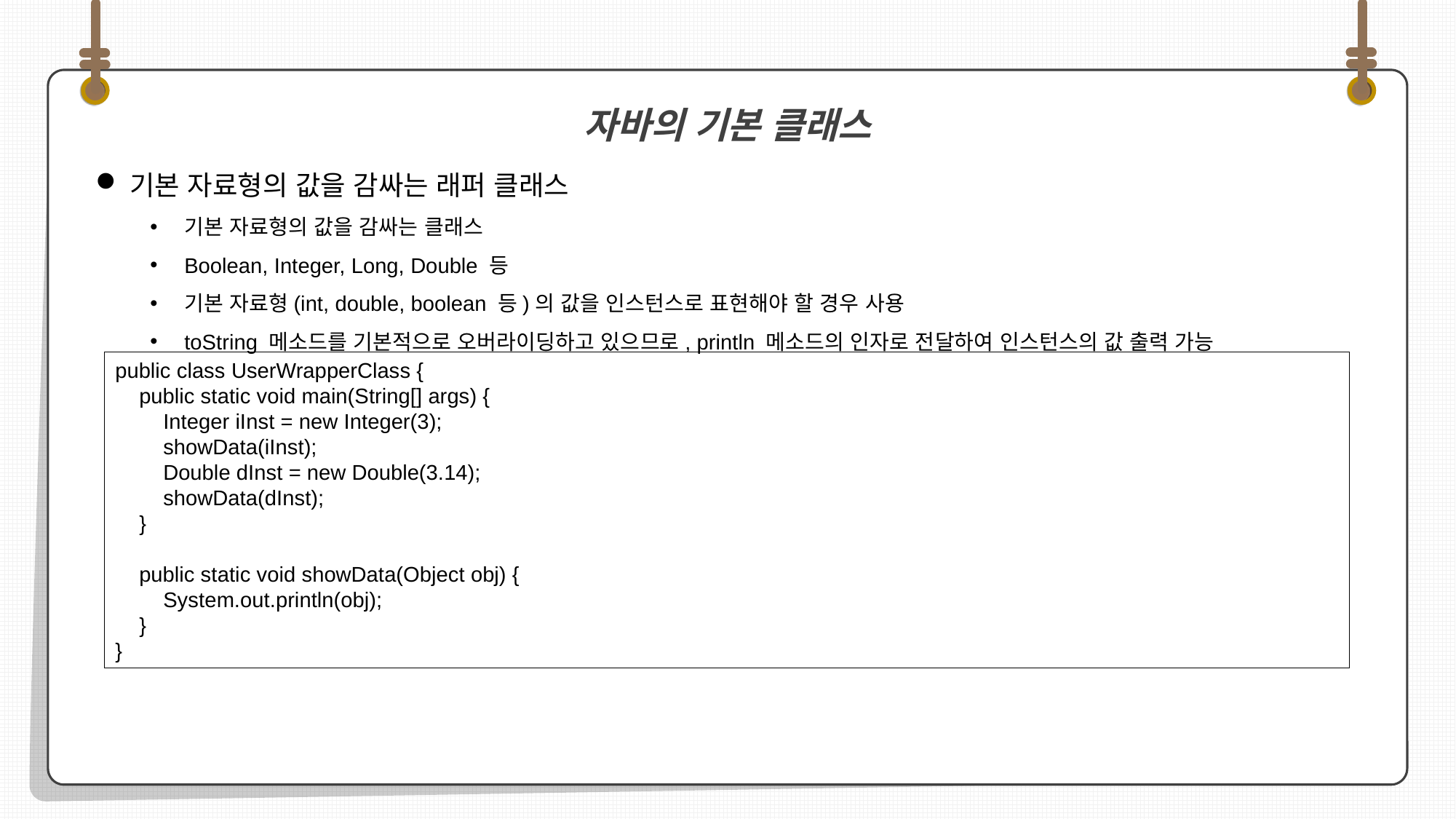

기본 자료형의 값을 감싸는 래퍼 클래스
기본 자료형의 값을 감싸는 클래스
Boolean, Integer, Long, Double 등
기본 자료형(int, double, boolean 등)의 값을 인스턴스로 표현해야 할 경우 사용
toString 메소드를 기본적으로 오버라이딩하고 있으므로, println 메소드의 인자로 전달하여 인스턴스의 값 출력 가능
자바의 기본 클래스

public class UserWrapperClass {
    public static void main(String[] args) {
        Integer iInst = new Integer(3);
        showData(iInst);
        Double dInst = new Double(3.14);
        showData(dInst);
    }

    public static void showData(Object obj) {
        System.out.println(obj);
    }
}